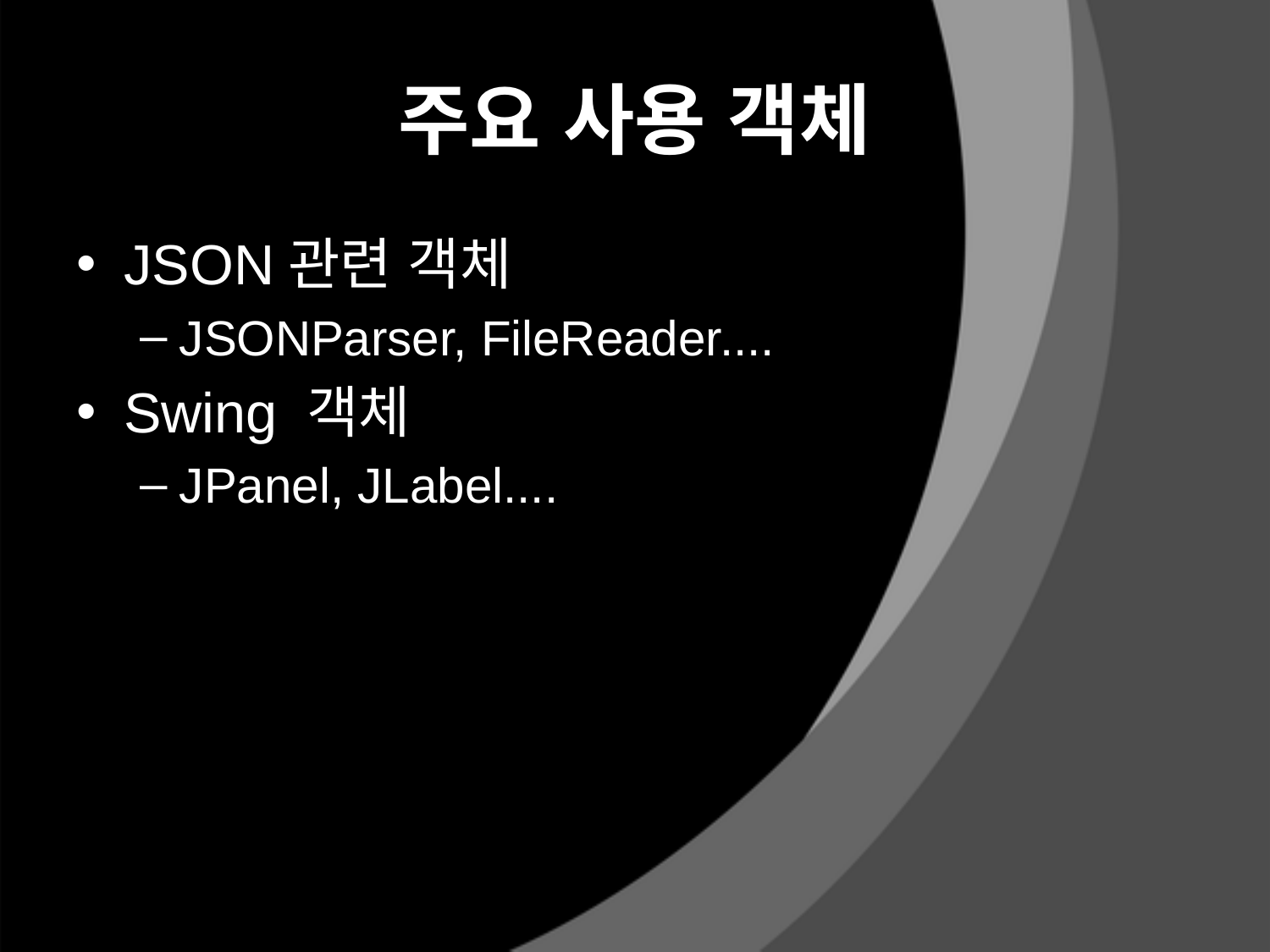

# 주요 사용 객체
JSON관련 객체
JSONParser, FileReader....
Swing 객체
JPanel, JLabel....